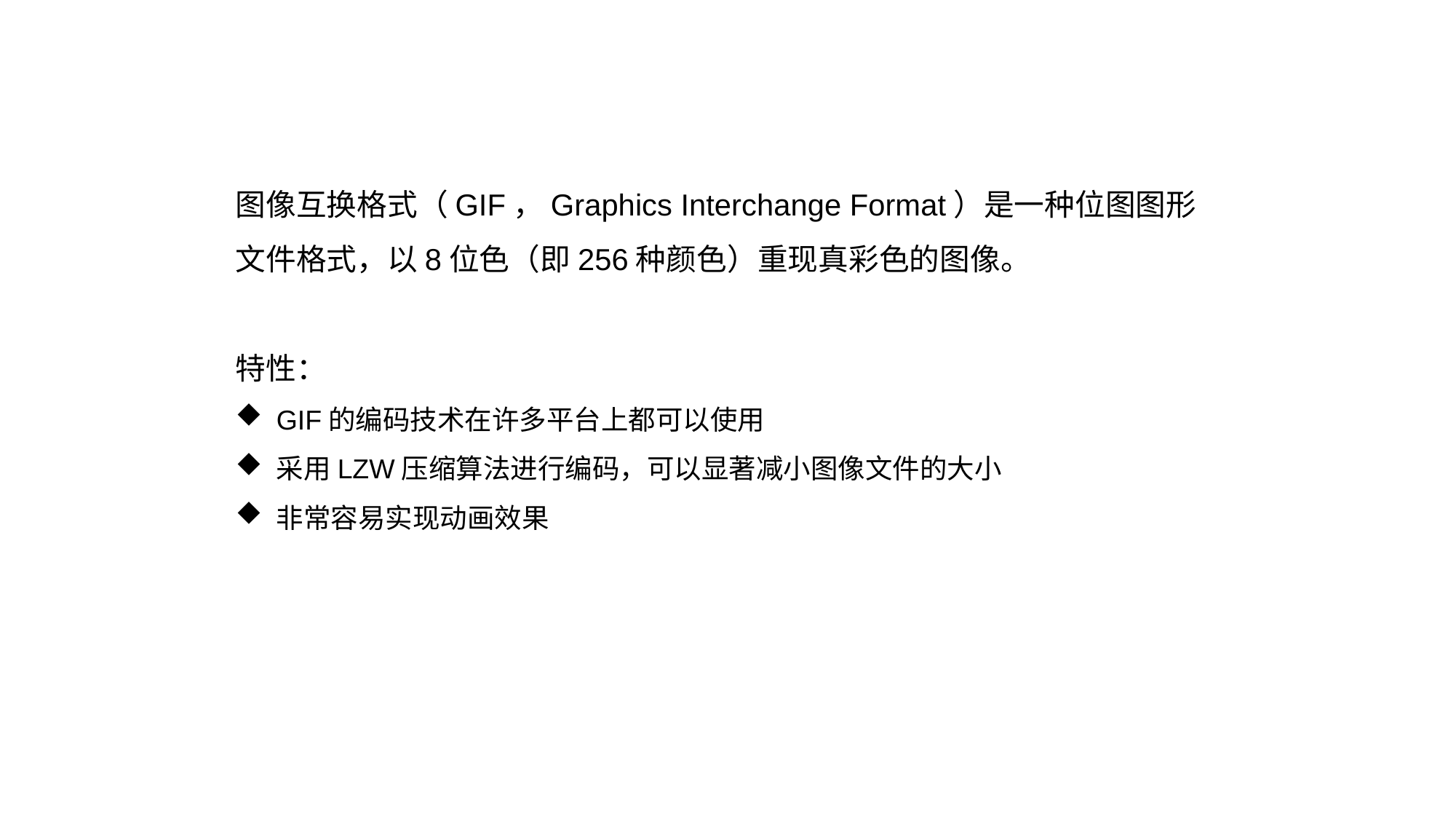

图像互换格式（GIF，Graphics Interchange Format）是一种位图图形文件格式，以8位色（即256种颜色）重现真彩色的图像。

特性：
GIF的编码技术在许多平台上都可以使用
采用LZW压缩算法进行编码，可以显著减小图像文件的大小
非常容易实现动画效果